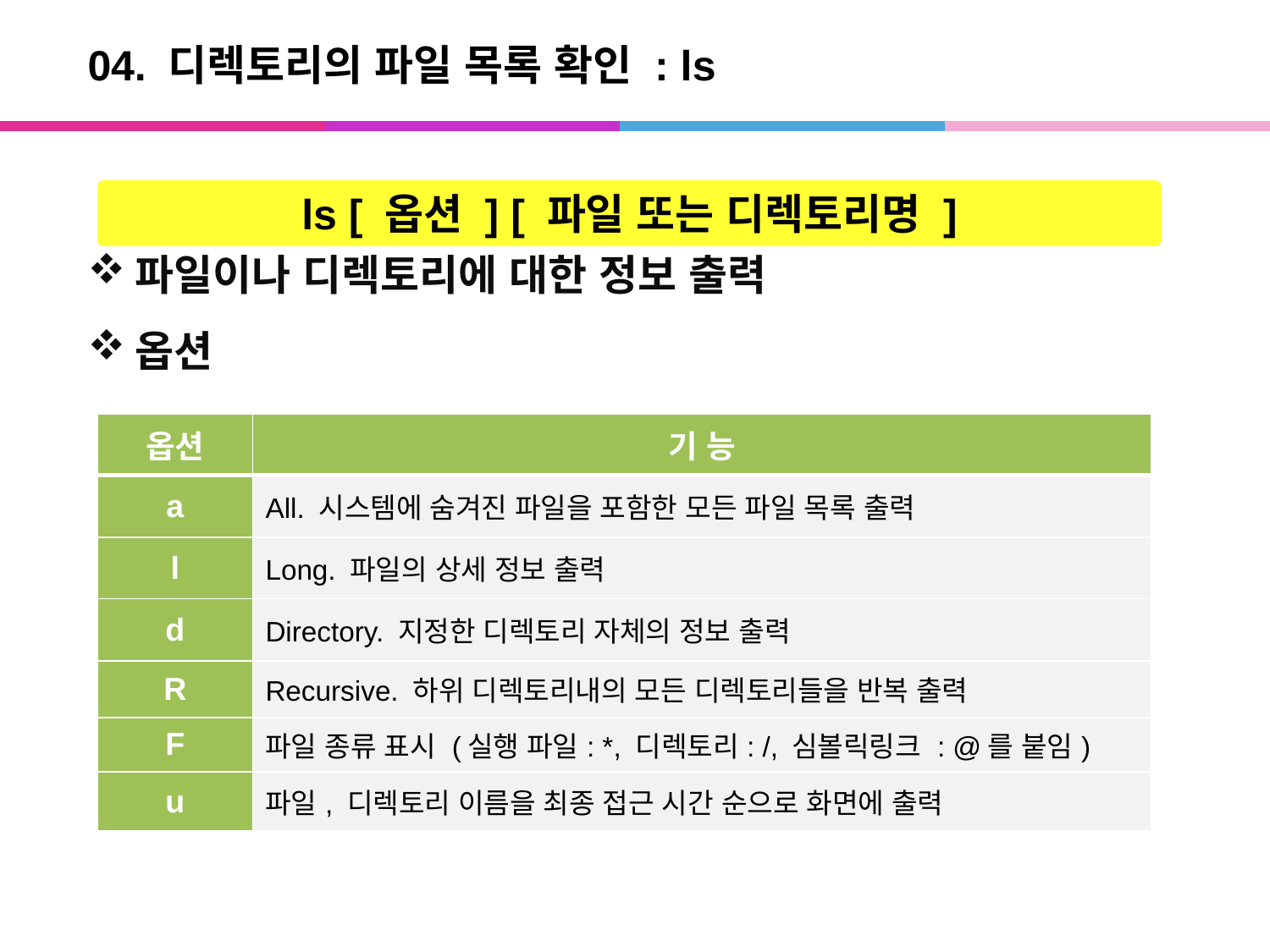

# 04. 디렉토리의 파일 목록 확인 : ls

파일이나 디렉토리에 대한 정보 출력
옵션
ls [ 옵션 ] [ 파일 또는 디렉토리명 ]
| 옵션 | 기 능 |
| --- | --- |
| a | All. 시스템에 숨겨진 파일을 포함한 모든 파일 목록 출력 |
| l | Long. 파일의 상세 정보 출력 |
| d | Directory. 지정한 디렉토리 자체의 정보 출력 |
| R | Recursive. 하위 디렉토리내의 모든 디렉토리들을 반복 출력 |
| F | 파일 종류 표시 (실행 파일: \*, 디렉토리: /, 심볼릭링크 : @를 붙임) |
| u | 파일, 디렉토리 이름을 최종 접근 시간 순으로 화면에 출력 |